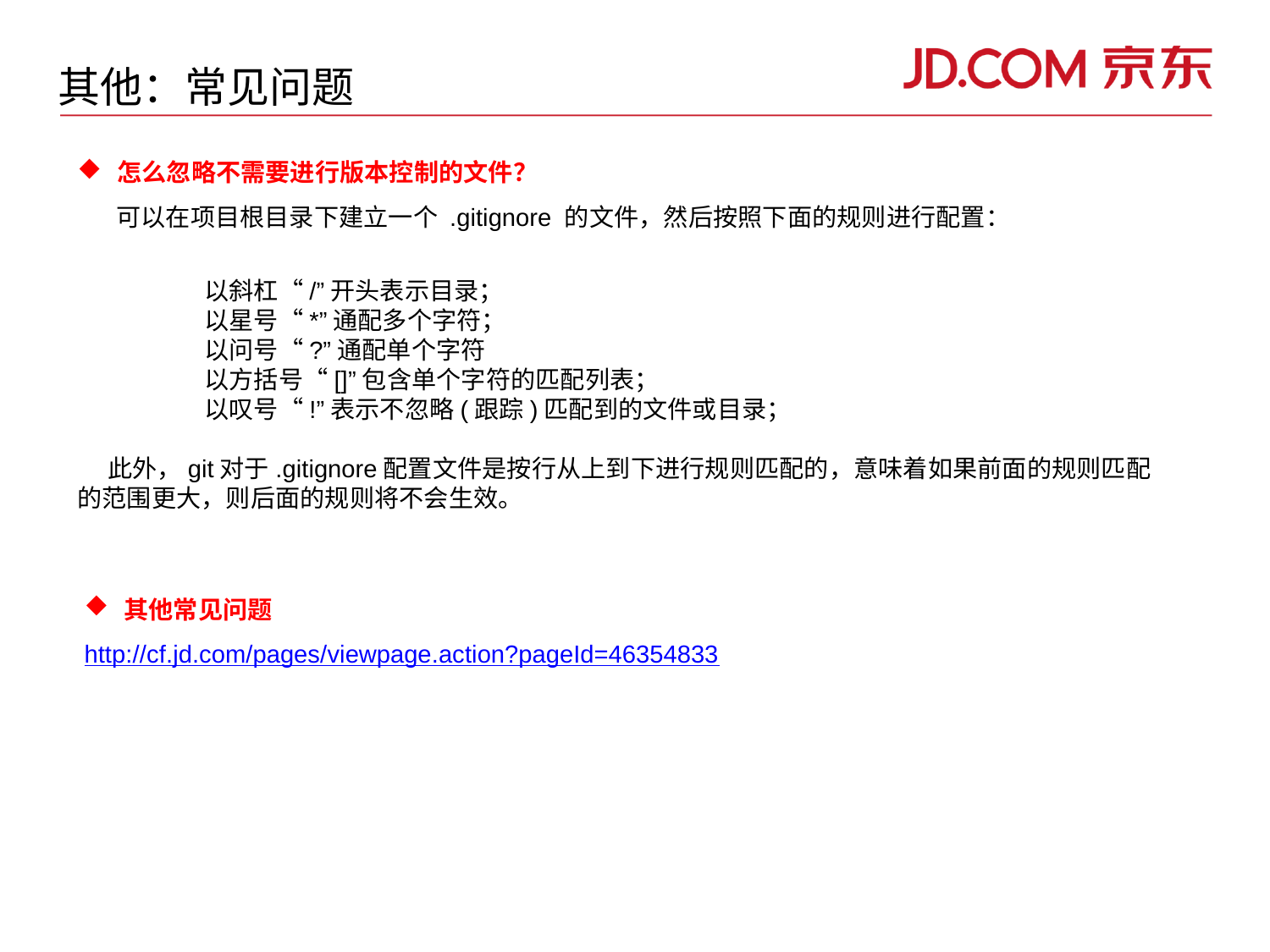

其他：常见问题
怎么忽略不需要进行版本控制的文件？
      可以在项目根目录下建立一个 .gitignore 的文件，然后按照下面的规则进行配置：

　　	以斜杠“/”开头表示目录；
　　	以星号“*”通配多个字符；
　　	以问号“?”通配单个字符
　　	以方括号“[]”包含单个字符的匹配列表；
　　	以叹号“!”表示不忽略(跟踪)匹配到的文件或目录；

　 此外，git对于.gitignore配置文件是按行从上到下进行规则匹配的，意味着如果前面的规则匹配的范围更大，则后面的规则将不会生效。
其他常见问题
http://cf.jd.com/pages/viewpage.action?pageId=46354833